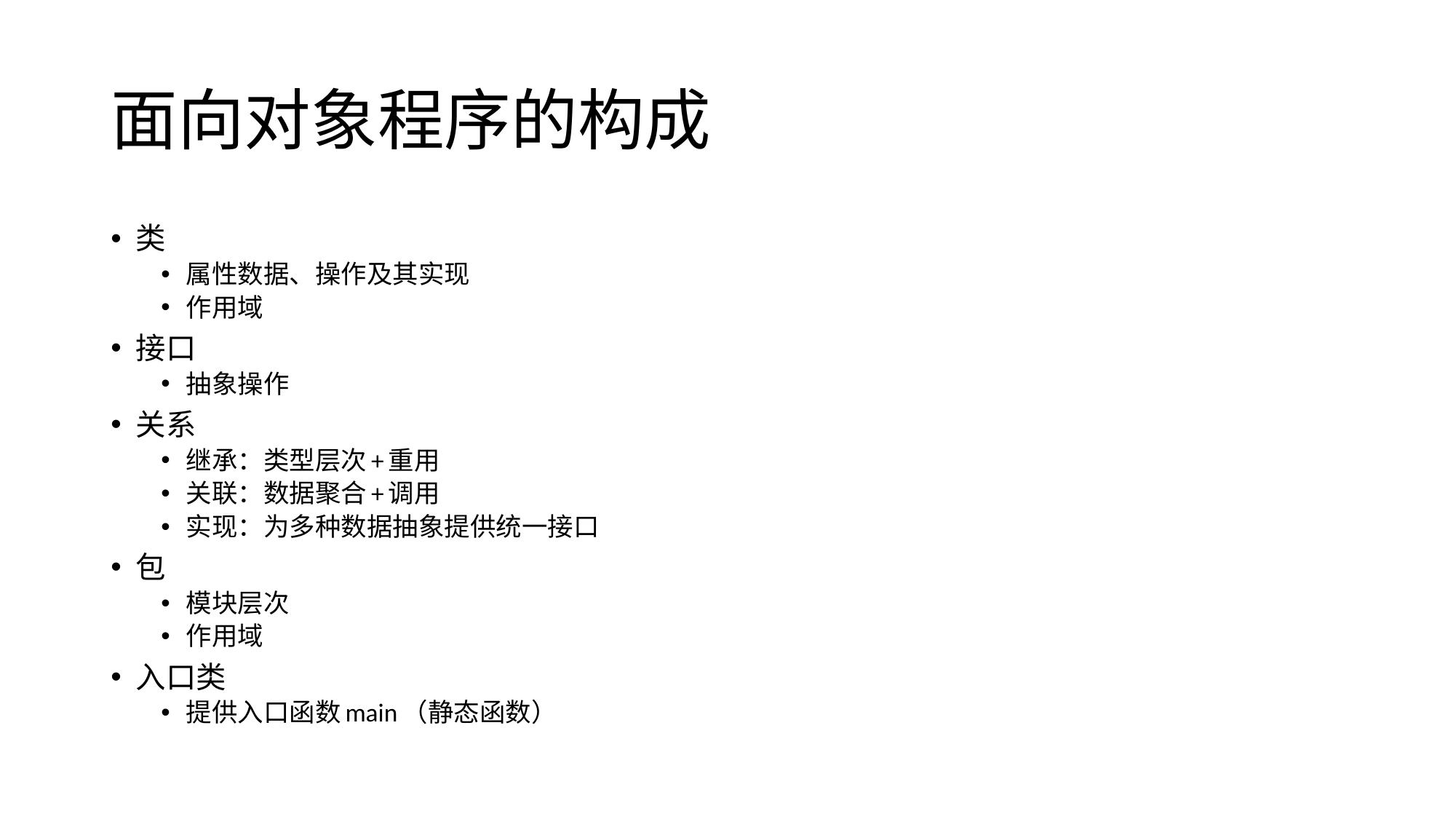

# 面向对象程序的构成
类
属性数据、操作及其实现
作用域
接口
抽象操作
关系
继承：类型层次+重用
关联：数据聚合+调用
实现：为多种数据抽象提供统一接口
包
模块层次
作用域
入口类
提供入口函数main（静态函数）